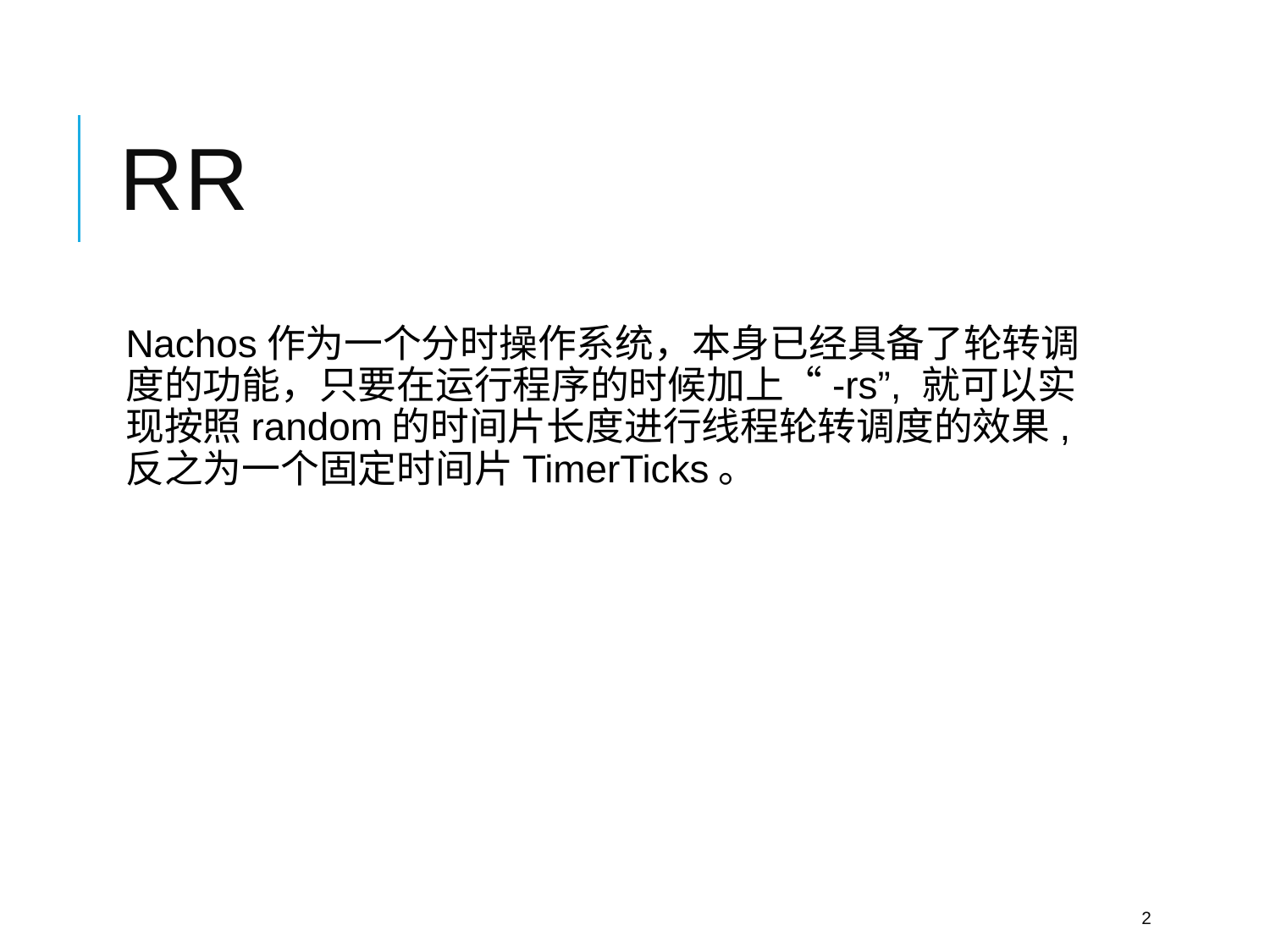

# RR
Nachos作为一个分时操作系统，本身已经具备了轮转调度的功能，只要在运行程序的时候加上“-rs”, 就可以实现按照random的时间片长度进行线程轮转调度的效果,反之为一个固定时间片TimerTicks。
2